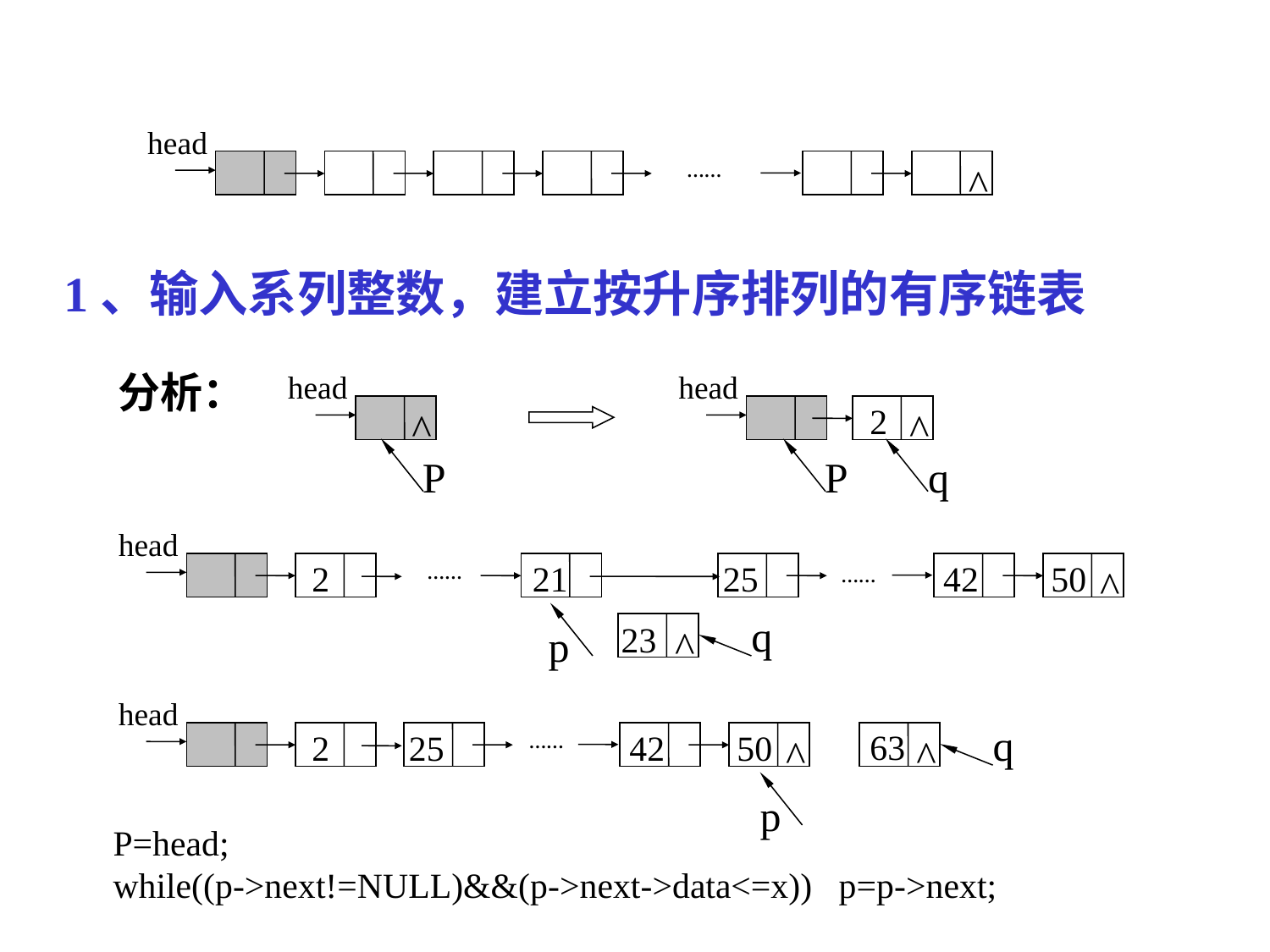

head

^
……

1、输入系列整数，建立按升序排列的有序链表
分析：
head

^

head
2

^

P
P
q
head
21
25
42
50
2

^
……
……

q
23
p

^

head
q
63
25
42
50
2

^

^
……

p
P=head;
while((p->next!=NULL)&&(p->next->data<=x))   p=p->next;